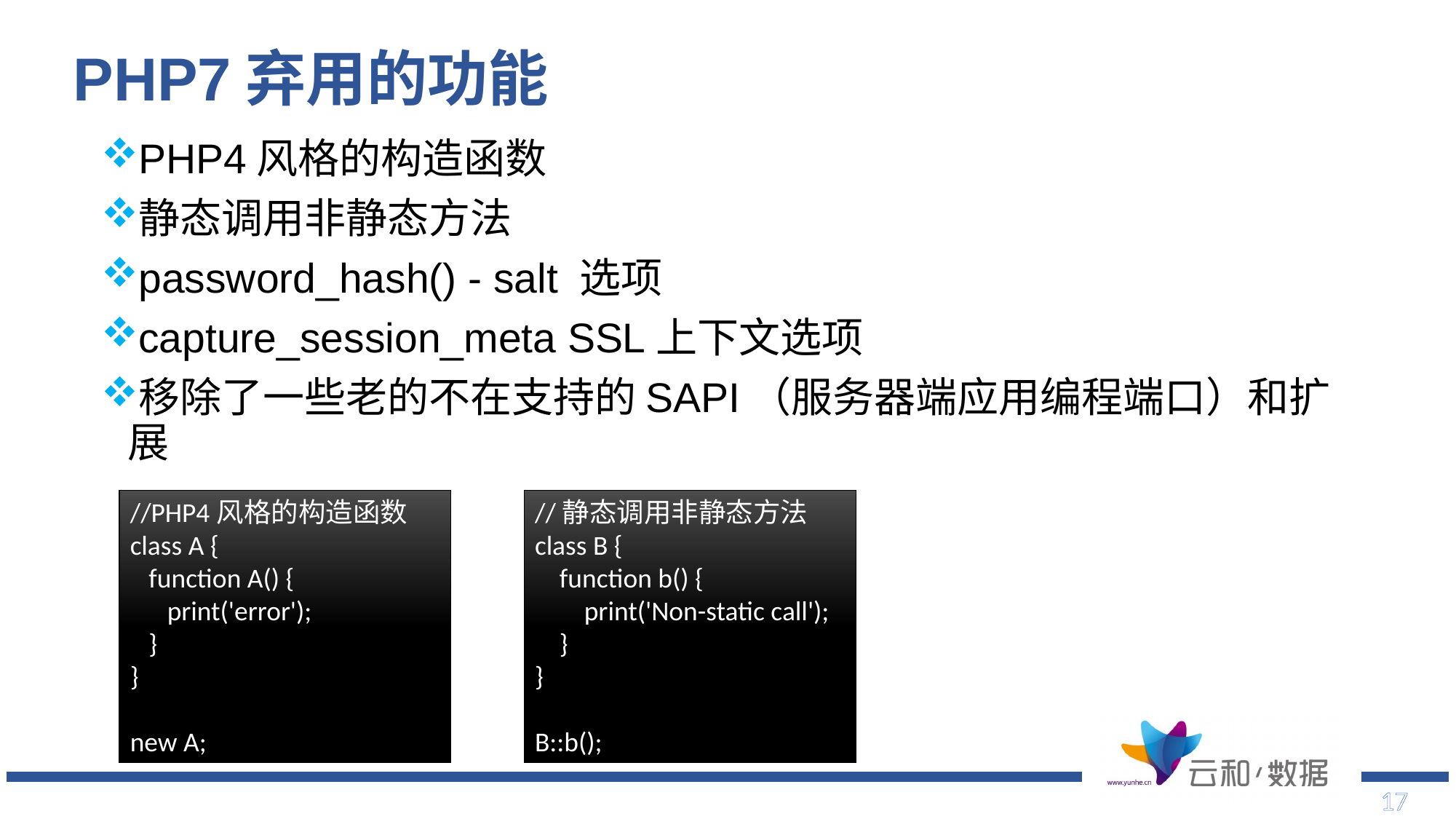

# PHP7弃用的功能
PHP4风格的构造函数
静态调用非静态方法
password_hash() - salt 选项
capture_session_meta SSL上下文选项
移除了一些老的不在支持的SAPI（服务器端应用编程端口）和扩展
//PHP4风格的构造函数
class A {
   function A() {
      print('error');
   }
}

new A;
//静态调用非静态方法
class B {
    function b() {
        print('Non-static call');
    }
}

B::b();